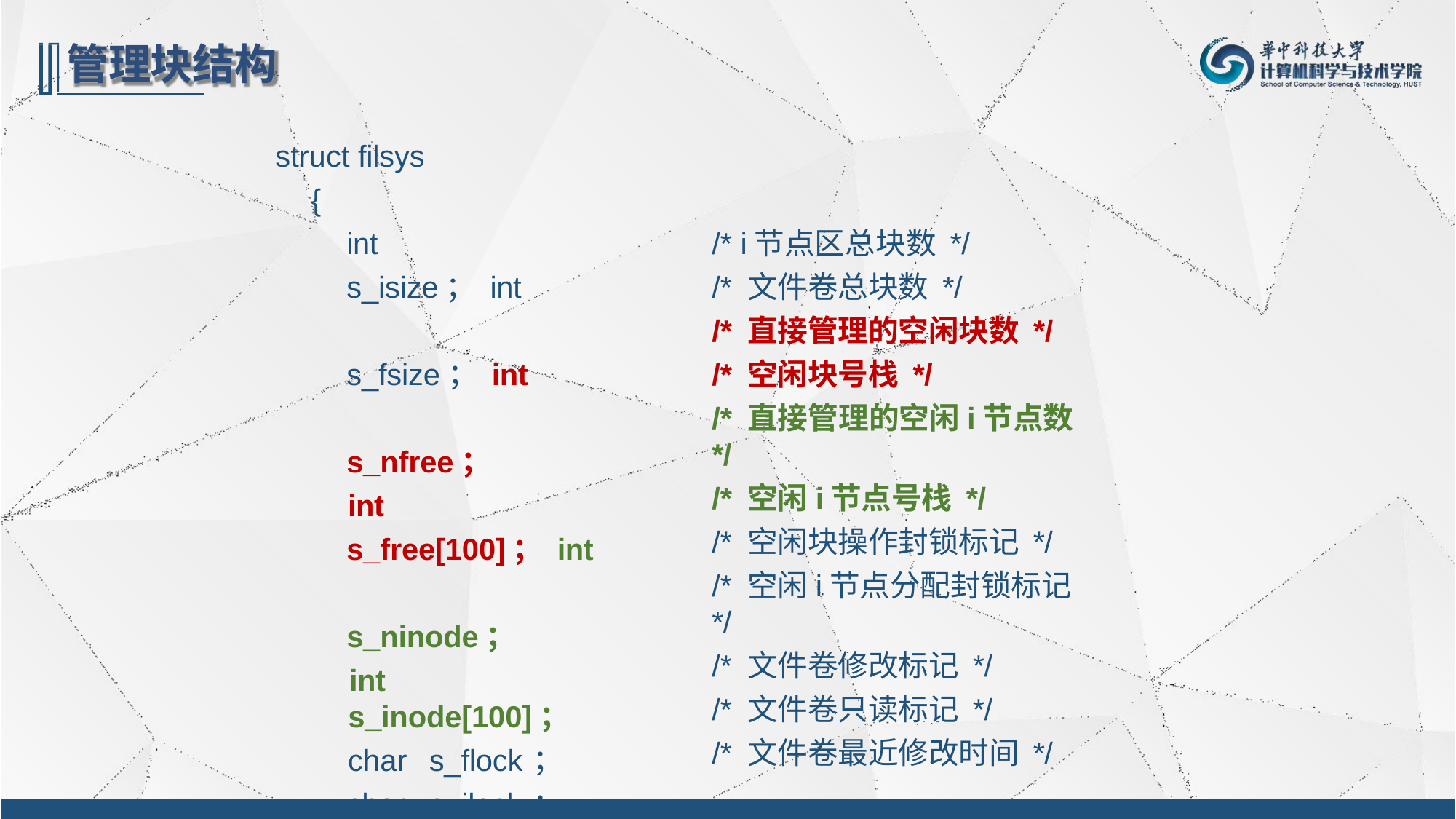

# 管理块结构
struct filsys
{
int	s_isize； int	s_fsize； int		s_nfree；
int	 s_free[100]； int	s_ninode；
int	s_inode[100]；
char  s_flock； char  s_ilock； char  s_fmod； char  s_ronly； int  s_time；
}
/* i节点区总块数 */
/* 文件卷总块数 */
/* 直接管理的空闲块数 */
/* 空闲块号栈 */
/* 直接管理的空闲i节点数 */
/* 空闲i节点号栈 */
/* 空闲块操作封锁标记 */
/* 空闲i节点分配封锁标记 */
/* 文件卷修改标记 */
/* 文件卷只读标记 */
/* 文件卷最近修改时间 */